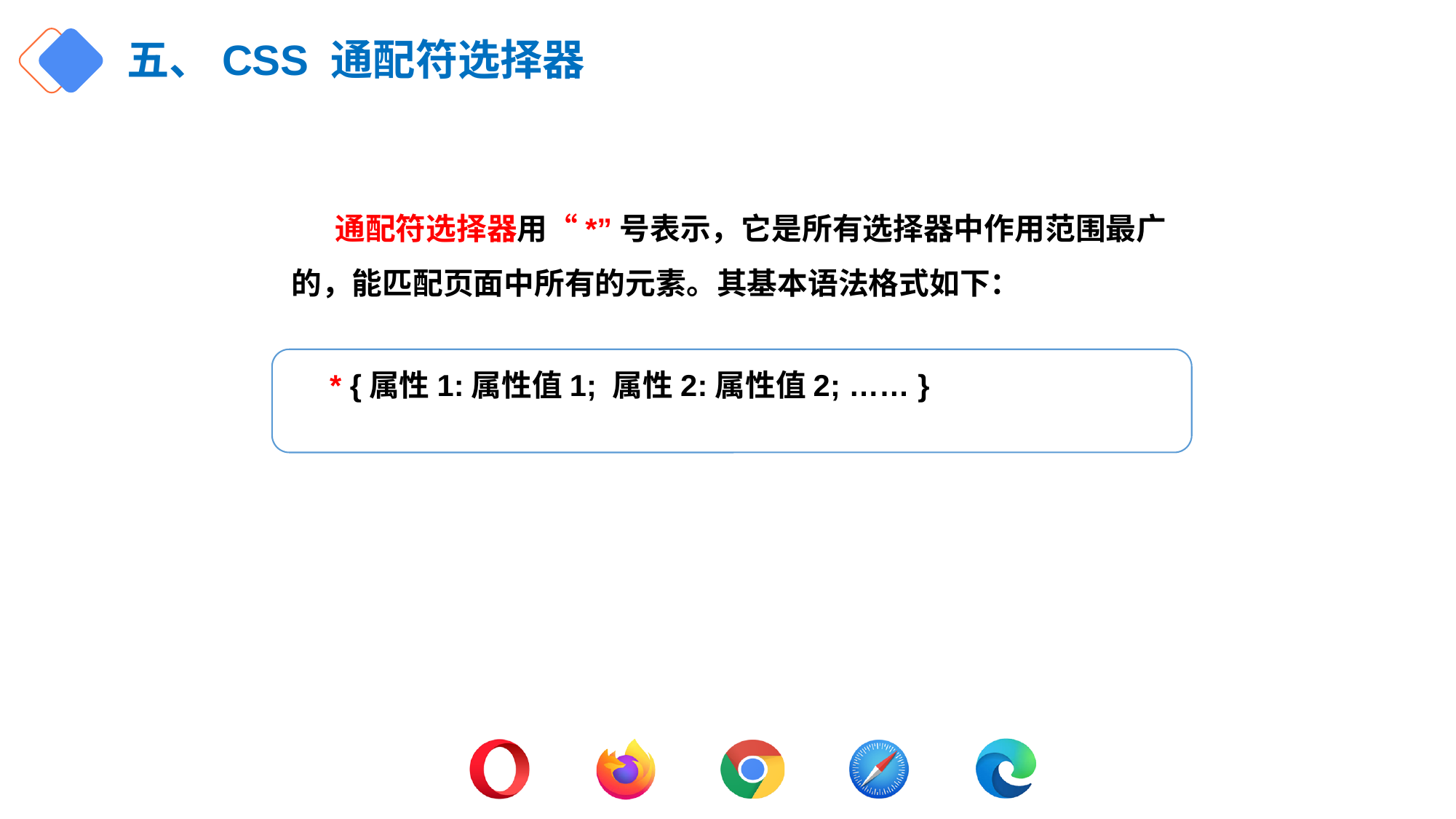

# 五、CSS 通配符选择器

通配符选择器用“*”号表示，它是所有选择器中作用范围最广的，能匹配页面中所有的元素。其基本语法格式如下：

     * {属性1:属性值1; 属性2:属性值2; …… }